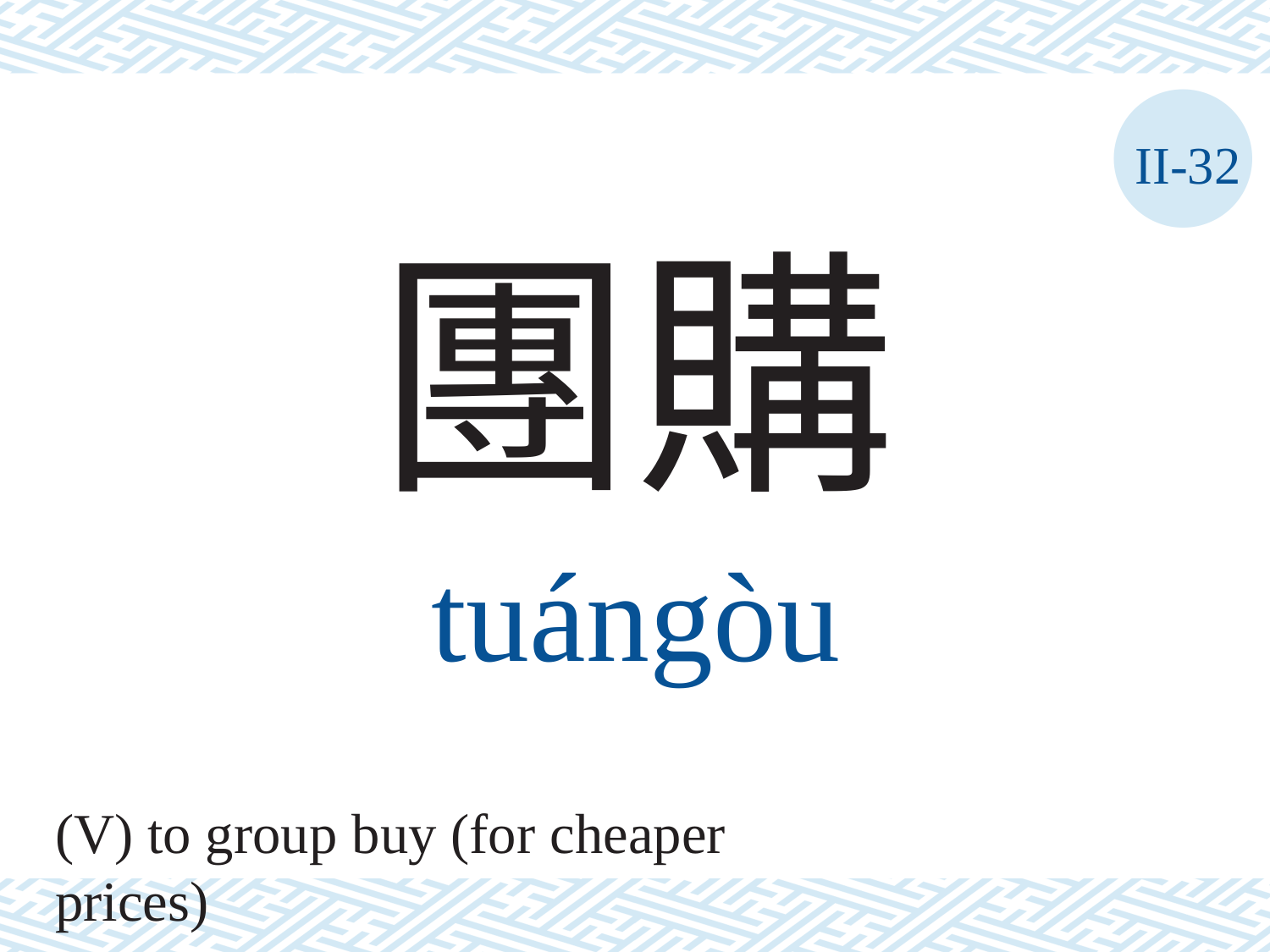

II-32
團購
tuángòu
(V) to group buy (for cheaper prices)